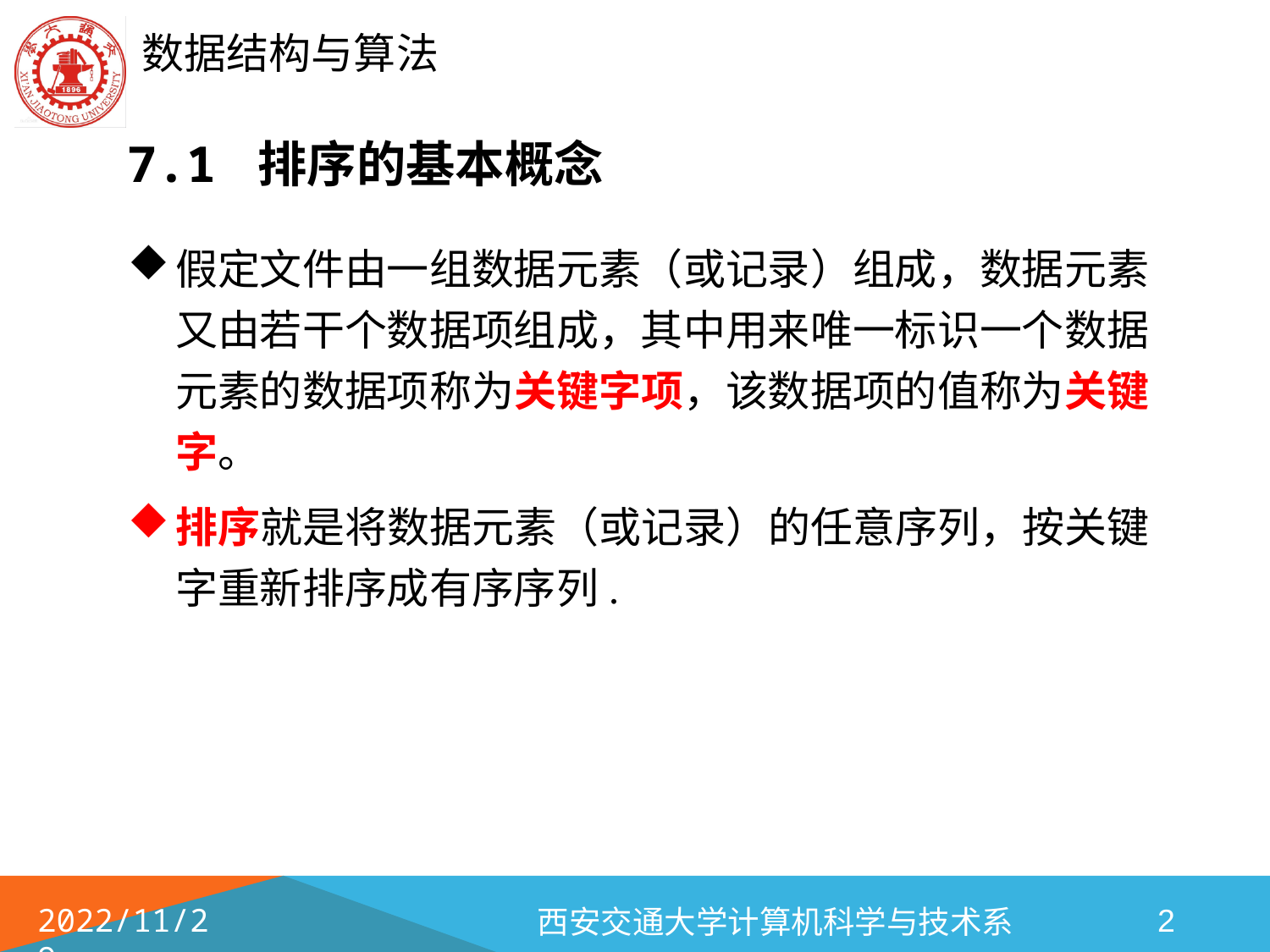

# 7.1 排序的基本概念
假定文件由一组数据元素（或记录）组成，数据元素又由若干个数据项组成，其中用来唯一标识一个数据元素的数据项称为关键字项，该数据项的值称为关键字。
排序就是将数据元素（或记录）的任意序列，按关键字重新排序成有序序列.